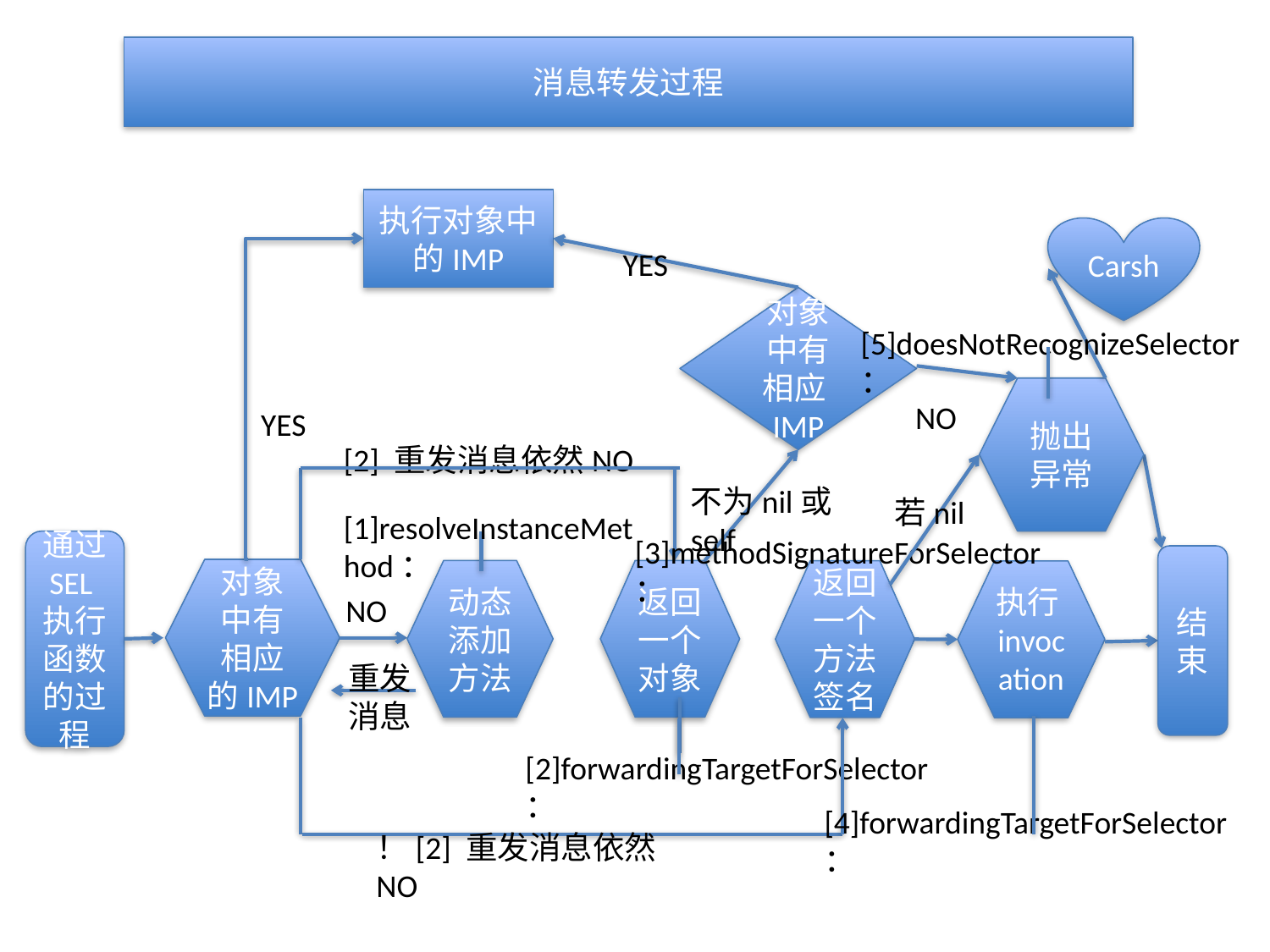

消息转发过程
执行对象中的IMP
Carsh
YES
对象中有相应IMP
[5]doesNotRecognizeSelector：
抛出异常
NO
YES
[2] 重发消息依然NO
不为nil或self
若nil
[1]resolveInstanceMethod：
[3]methodSignatureForSelector：
通过SEL执行函数的过程
结束
对象中有相应的IMP
动态添加方法
返回一个对象
返回一个方法签名
执行invocation
NO
重发消息
[2]forwardingTargetForSelector：
[4]forwardingTargetForSelector：
！[2] 重发消息依然NO